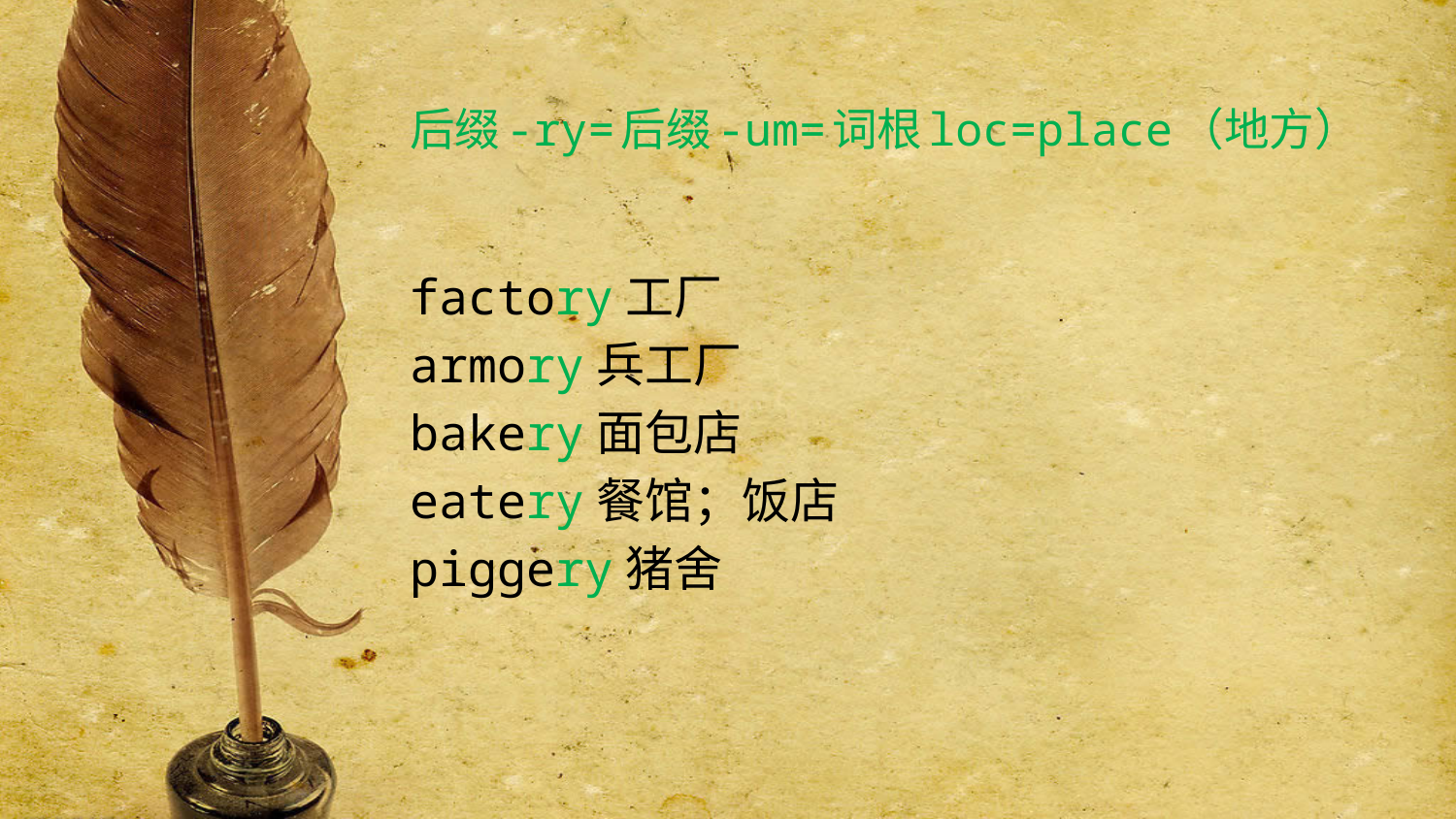

# 后缀-ry=后缀-um=词根loc=place（地方）

factory工厂
armory兵工厂
bakery面包店
eatery餐馆；饭店
piggery猪舍